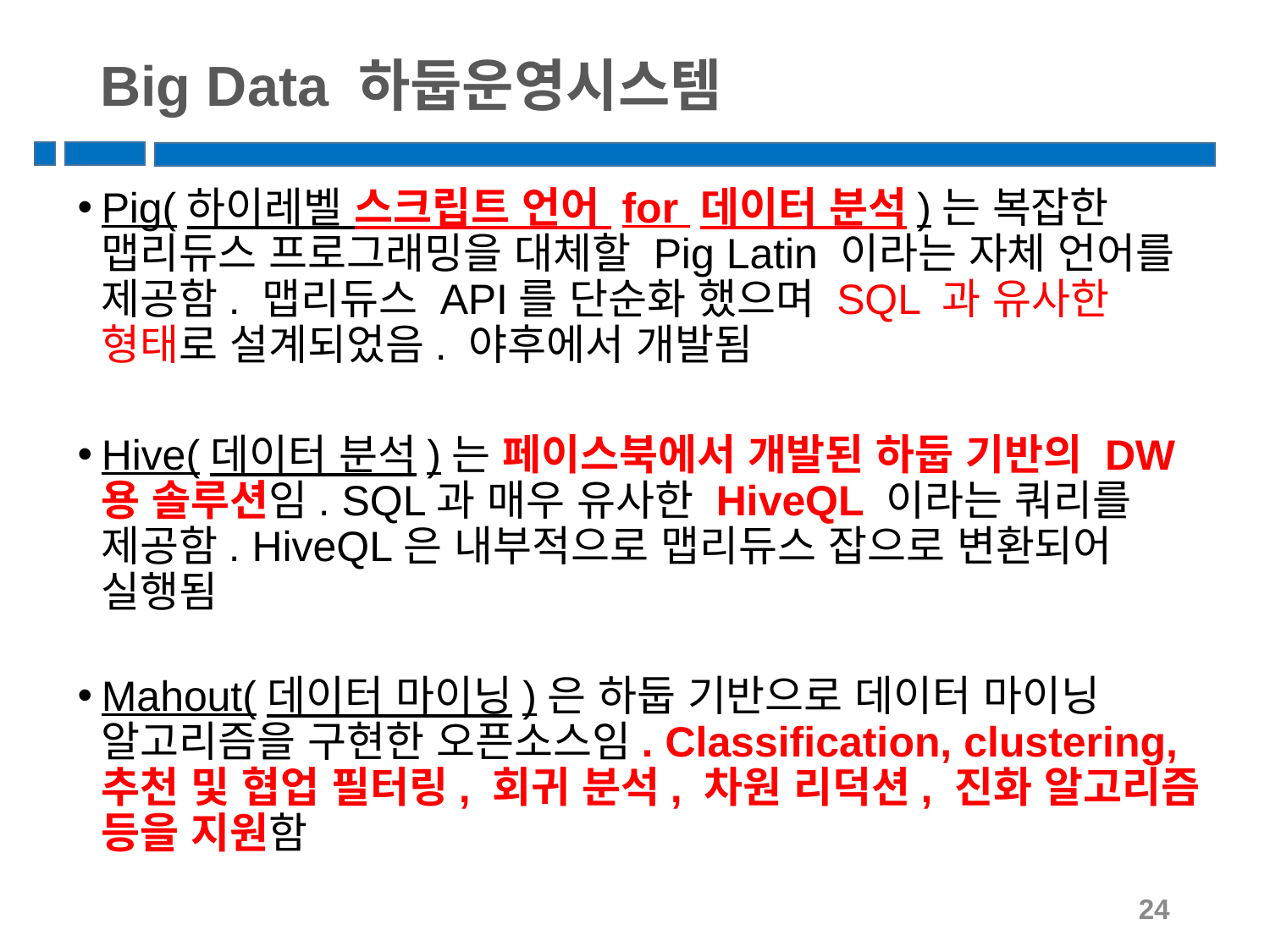

# Big Data 하둡운영시스템

Pig(하이레벨 스크립트 언어 for 데이터 분석)는 복잡한 맵리듀스 프로그래밍을 대체할 Pig Latin 이라는 자체 언어를 제공함. 맵리듀스 API를 단순화 했으며 SQL 과 유사한 형태로 설계되었음. 야후에서 개발됨
Hive(데이터 분석)는 페이스북에서 개발된 하둡 기반의 DW용 솔루션임. SQL과 매우 유사한 HiveQL 이라는 쿼리를 제공함. HiveQL은 내부적으로 맵리듀스 잡으로 변환되어 실행됨
Mahout(데이터 마이닝)은 하둡 기반으로 데이터 마이닝 알고리즘을 구현한 오픈소스임. Classification, clustering, 추천 및 협업 필터링, 회귀 분석, 차원 리덕션, 진화 알고리즘 등을 지원함
24